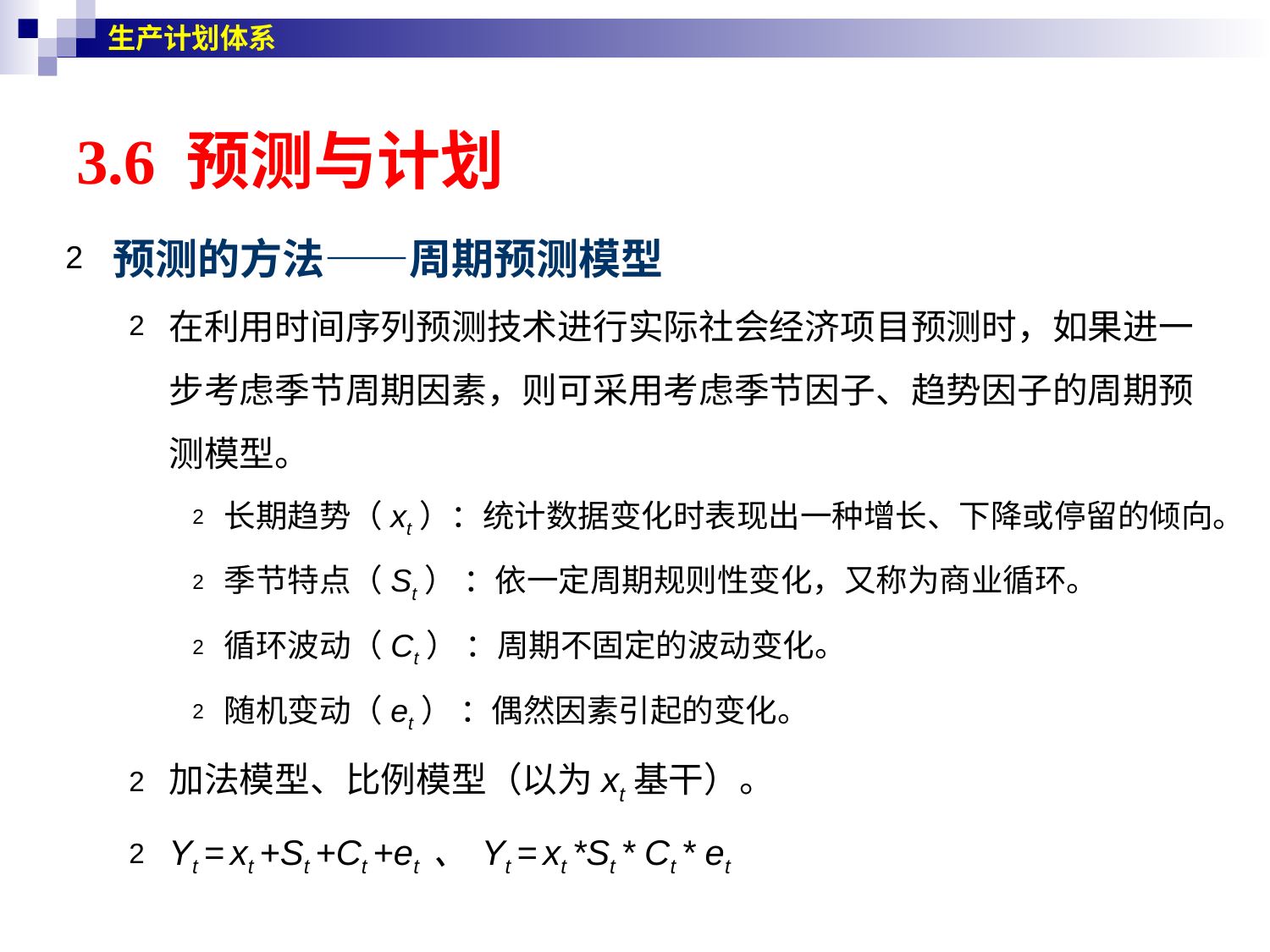

生产计划体系
# 3.6 预测与计划
预测的方法——周期预测模型
在利用时间序列预测技术进行实际社会经济项目预测时，如果进一步考虑季节周期因素，则可采用考虑季节因子、趋势因子的周期预测模型。
长期趋势（xt）：统计数据变化时表现出一种增长、下降或停留的倾向。
季节特点（St） ：依一定周期规则性变化，又称为商业循环。
循环波动（Ct） ：周期不固定的波动变化。
随机变动（et） ：偶然因素引起的变化。
加法模型、比例模型（以为xt基干）。
Yt = xt +St +Ct +et 、 Yt = xt *St * Ct * et